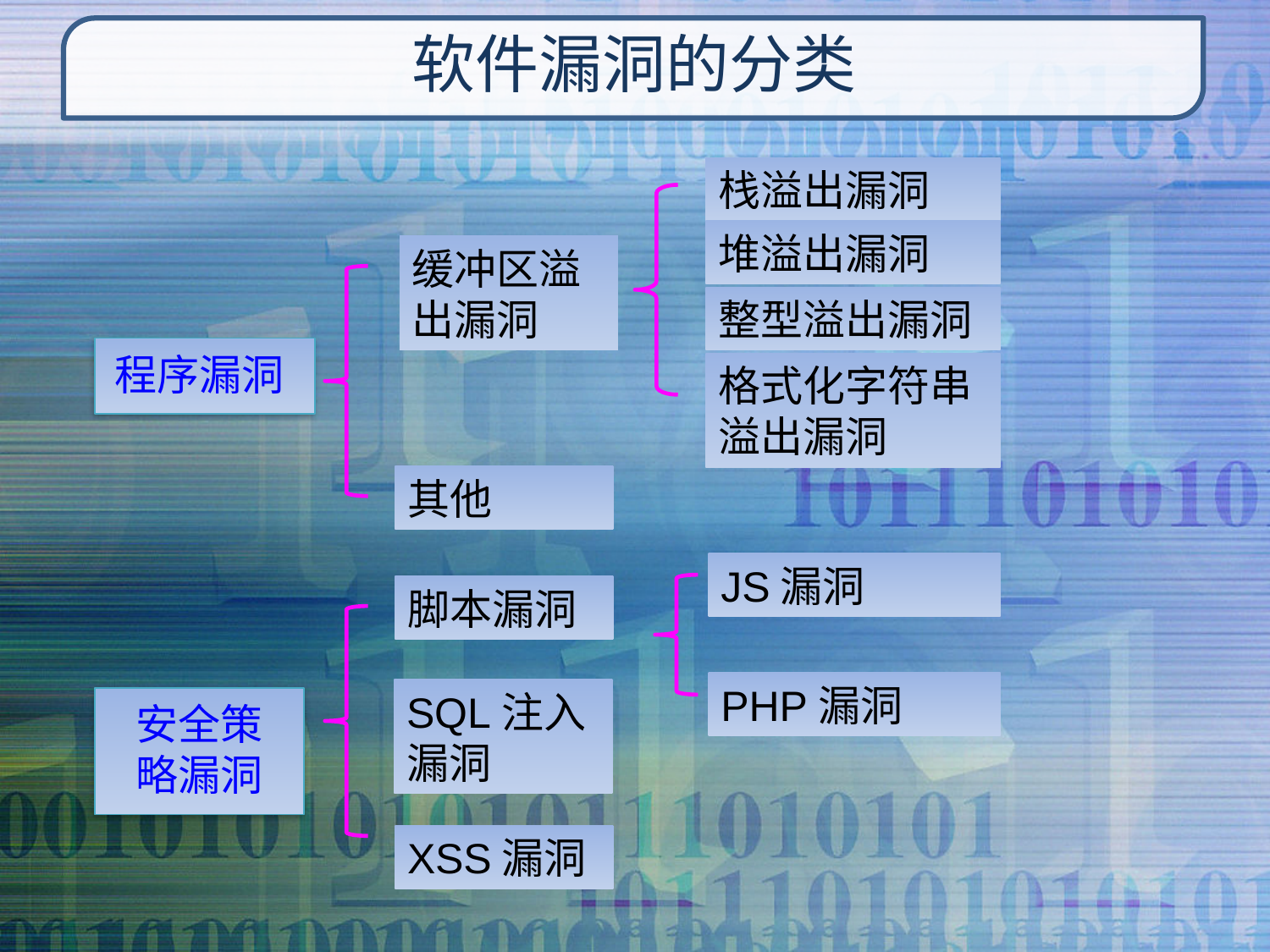

# 软件漏洞的分类

栈溢出漏洞

堆溢出漏洞
缓冲区溢出漏洞

整型溢出漏洞
程序漏洞
格式化字符串溢出漏洞
其他
JS漏洞

脚本漏洞

PHP漏洞
SQL注入漏洞
安全策略漏洞
XSS漏洞